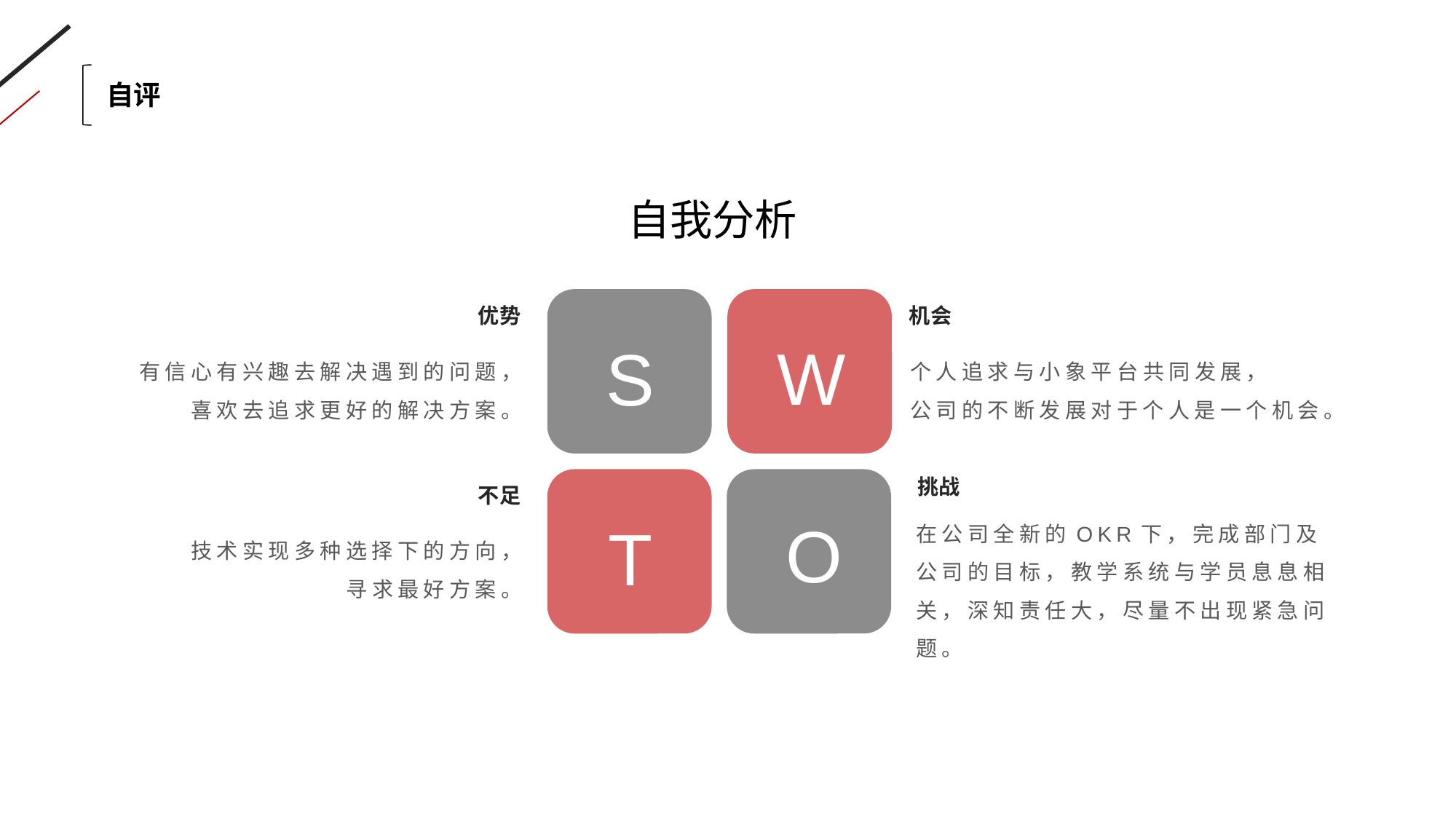

自评
自我分析

W
S

O
T
优势
机会
有信心有兴趣去解决遇到的问题，
喜欢去追求更好的解决方案。
个人追求与小象平台共同发展，
公司的不断发展对于个人是一个机会。
挑战
不足
在公司全新的OKR下，完成部门及公司的目标，教学系统与学员息息相关，深知责任大，尽量不出现紧急问题。
技术实现多种选择下的方向，
寻求最好方案。